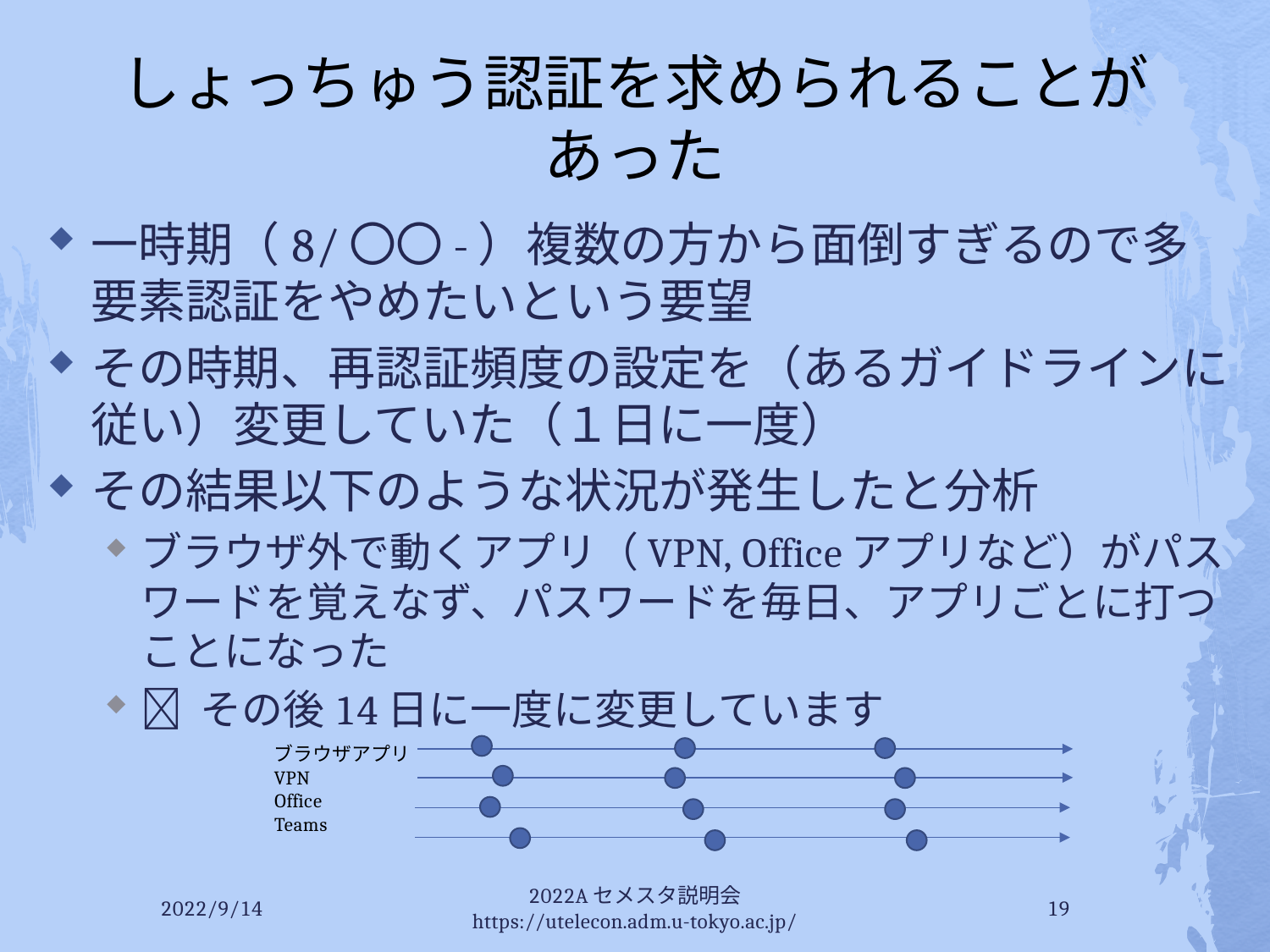

# しょっちゅう認証を求められることがあった
一時期（8/〇〇-）複数の方から面倒すぎるので多要素認証をやめたいという要望
その時期、再認証頻度の設定を（あるガイドラインに従い）変更していた（１日に一度）
その結果以下のような状況が発生したと分析
ブラウザ外で動くアプリ（VPN, Officeアプリなど）がパスワードを覚えなず、パスワードを毎日、アプリごとに打つことになった
⇒ その後14日に一度に変更しています
ブラウザアプリ
VPN
Office
Teams

2022/9/14
2022Aセメスタ説明会 https://utelecon.adm.u-tokyo.ac.jp/
19